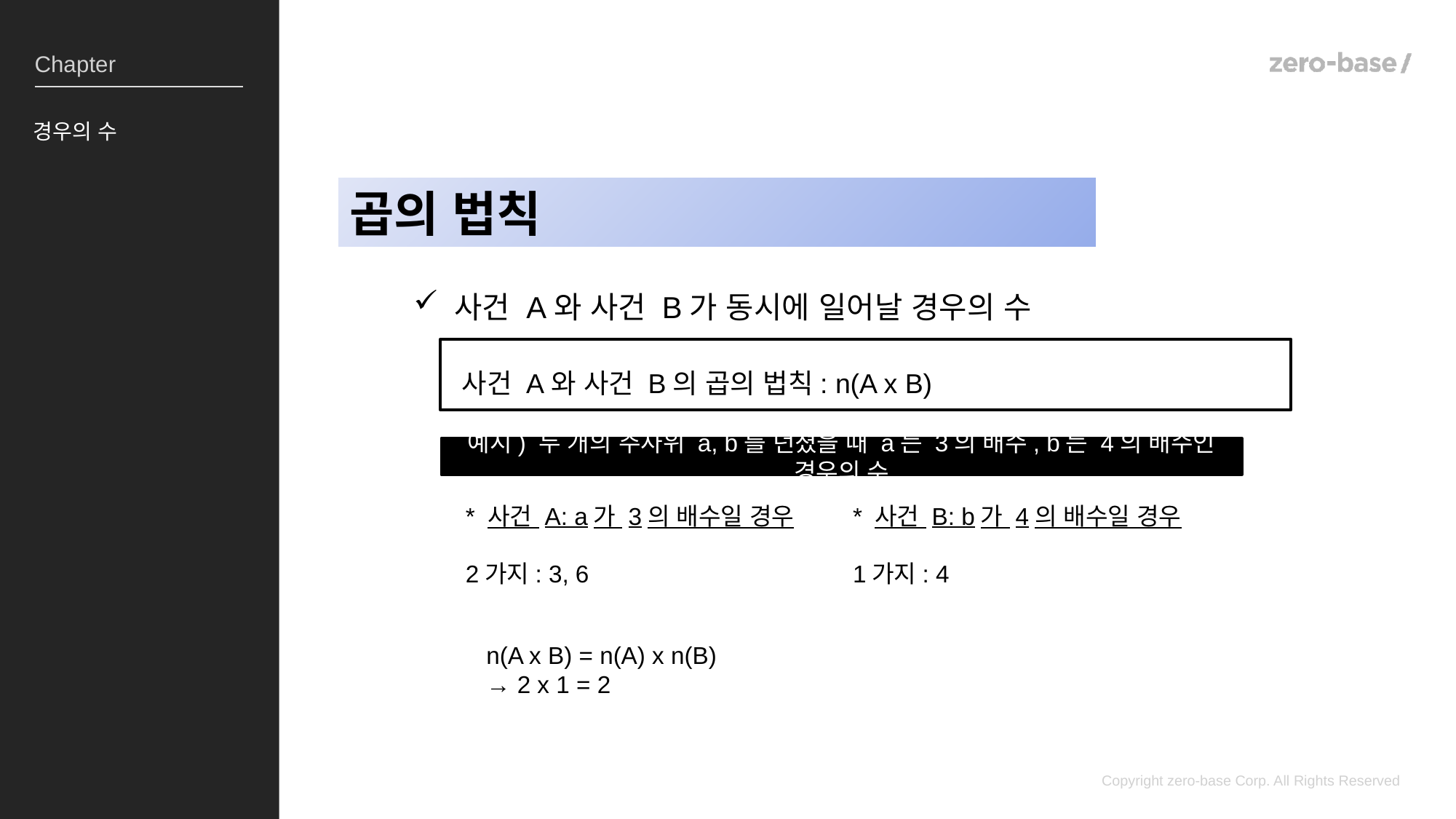

경우의 수
곱의 법칙
사건 A와 사건 B가 동시에 일어날 경우의 수
사건 A와 사건 B의 곱의 법칙: n(A x B)
예시) 두 개의 주사위 a, b를 던졌을 때 a는 3의 배수, b는 4의 배수인 경우의 수
* 사건 A: a가 3의 배수일 경우

2가지: 3, 6
* 사건 B: b가 4의 배수일 경우

1가지: 4
n(A x B) = n(A) x n(B)
→ 2 x 1 = 2